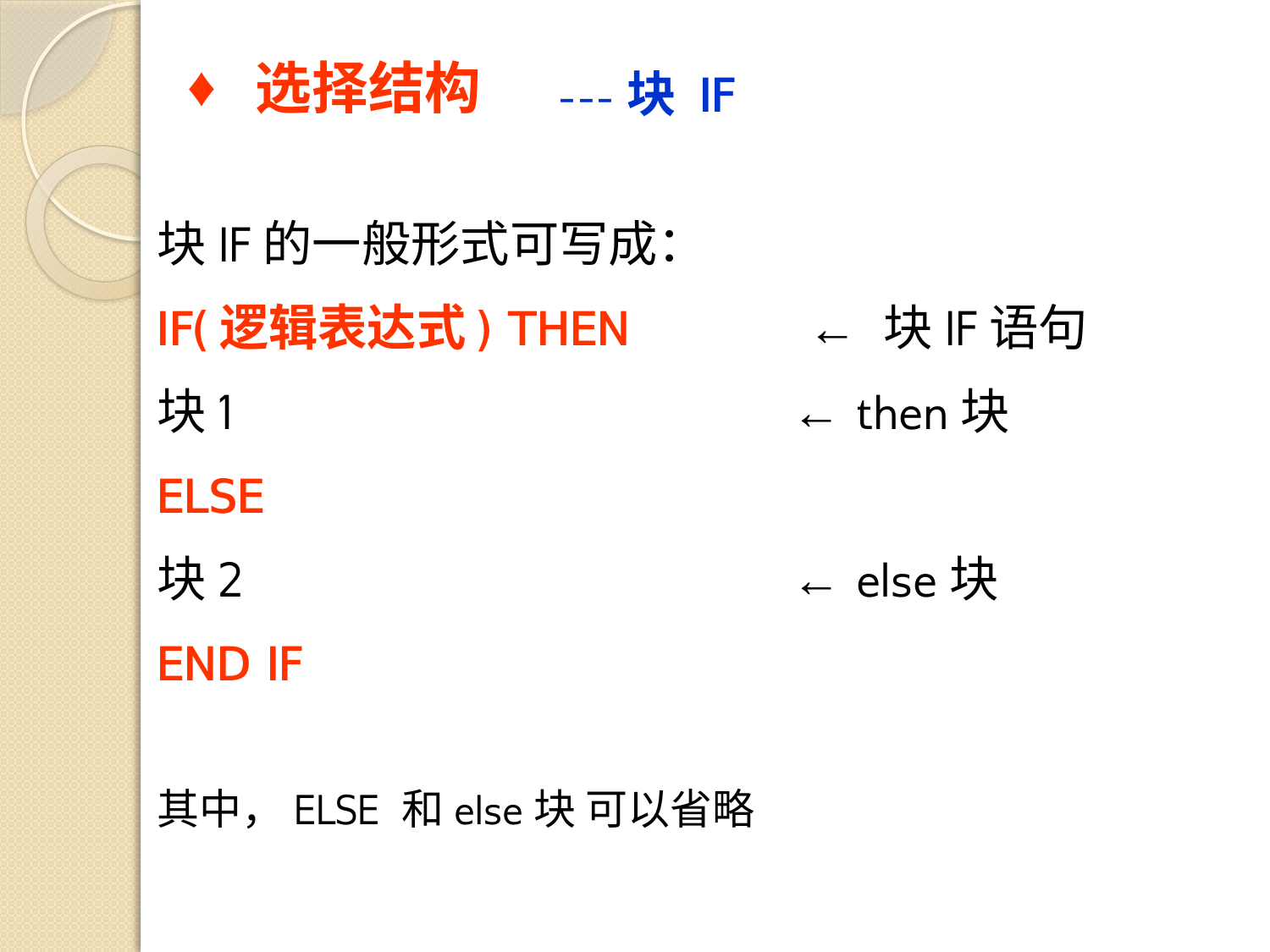

选择结构
---块 IF
块IF的一般形式可写成：
IF(逻辑表达式) THEN            ← 块IF语句
块1					← then块
ELSE
块2					← else块
END IF
其中，ELSE 和else块 可以省略